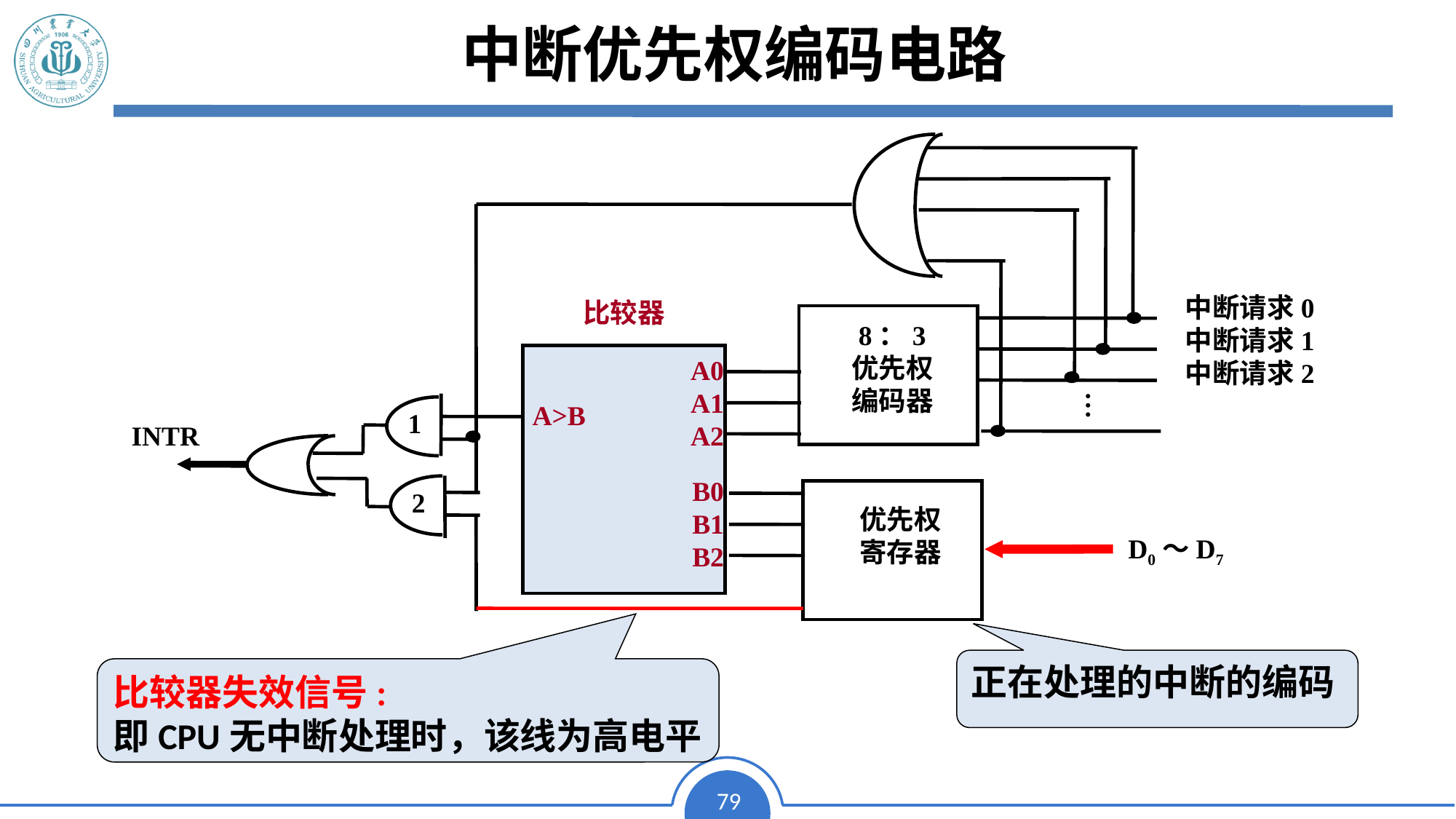

# 中断优先权编码电路

中断请求0
中断请求1
中断请求2
比较器

8：3
优先权
编码器

A0
A1
A2
…

A>B

1

INTR

B0
B1
B2

2

优先权
寄存器

D0～D7

正在处理的中断的编码
比较器失效信号:
即CPU无中断处理时，该线为高电平